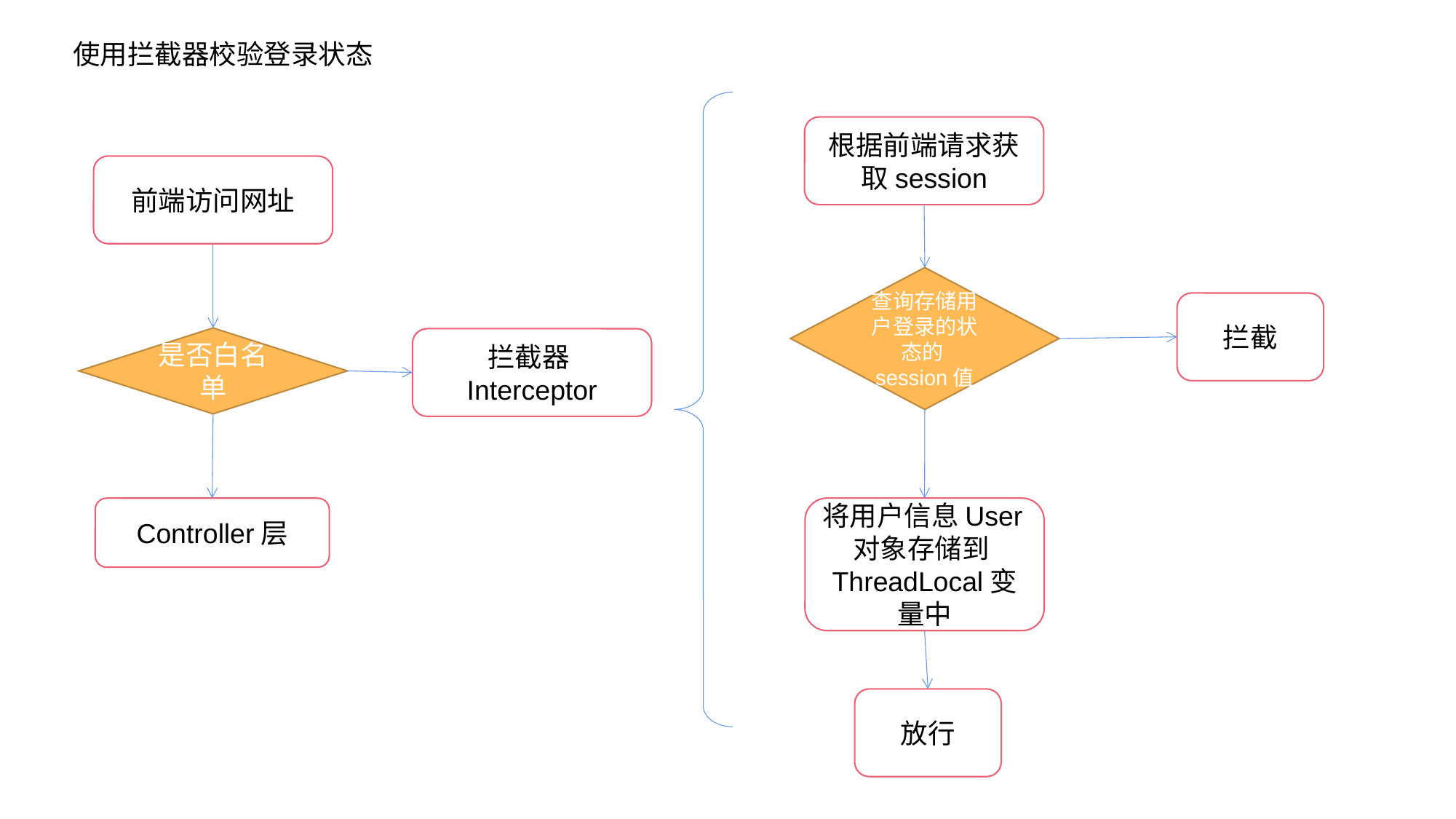

使用拦截器校验登录状态

根据前端请求获取session
前端访问网址
查询存储用户登录的状态的session值
拦截
是否白名单
拦截器Interceptor
Controller层
将用户信息User对象存储到ThreadLocal变量中
放行